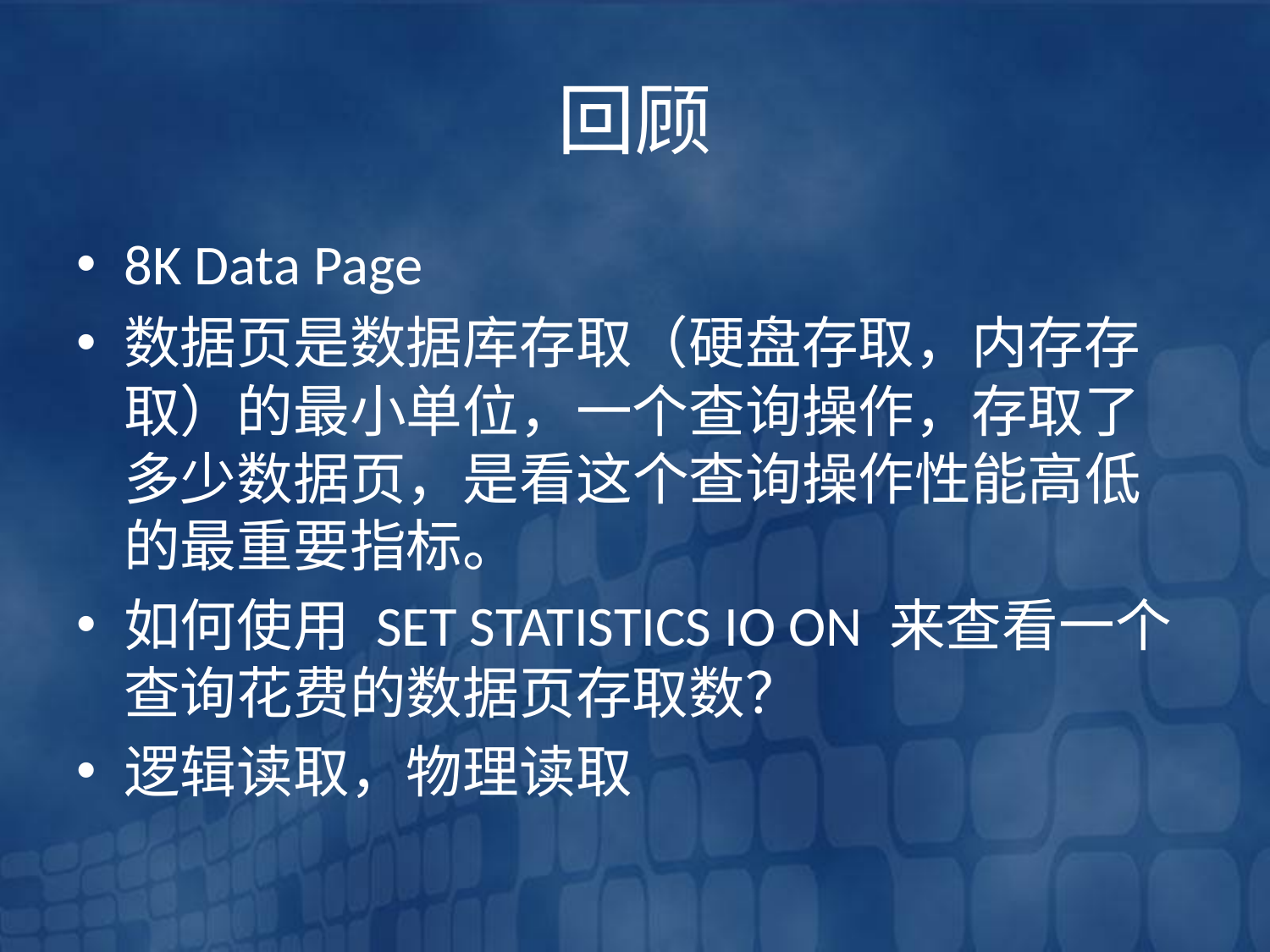

# 回顾
8K Data Page
数据页是数据库存取（硬盘存取，内存存取）的最小单位，一个查询操作，存取了多少数据页，是看这个查询操作性能高低的最重要指标。
如何使用 SET STATISTICS IO ON 来查看一个查询花费的数据页存取数？
逻辑读取，物理读取